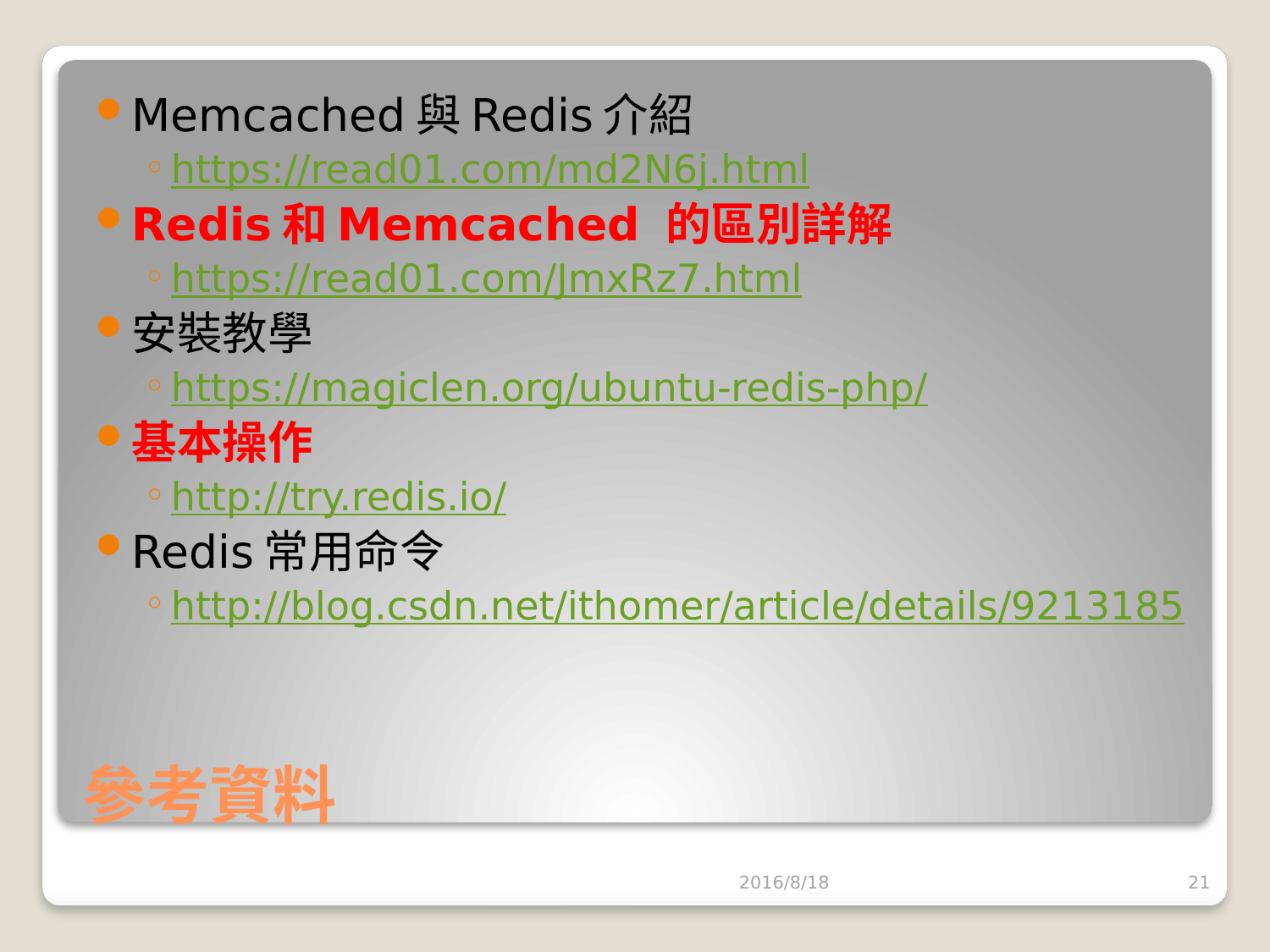

Memcached與Redis介紹
https://read01.com/md2N6j.html
Redis和Memcached 的區別詳解
https://read01.com/JmxRz7.html
安裝教學
https://magiclen.org/ubuntu-redis-php/
基本操作
http://try.redis.io/
Redis常用命令
http://blog.csdn.net/ithomer/article/details/9213185
# 參考資料
2016/8/18
21